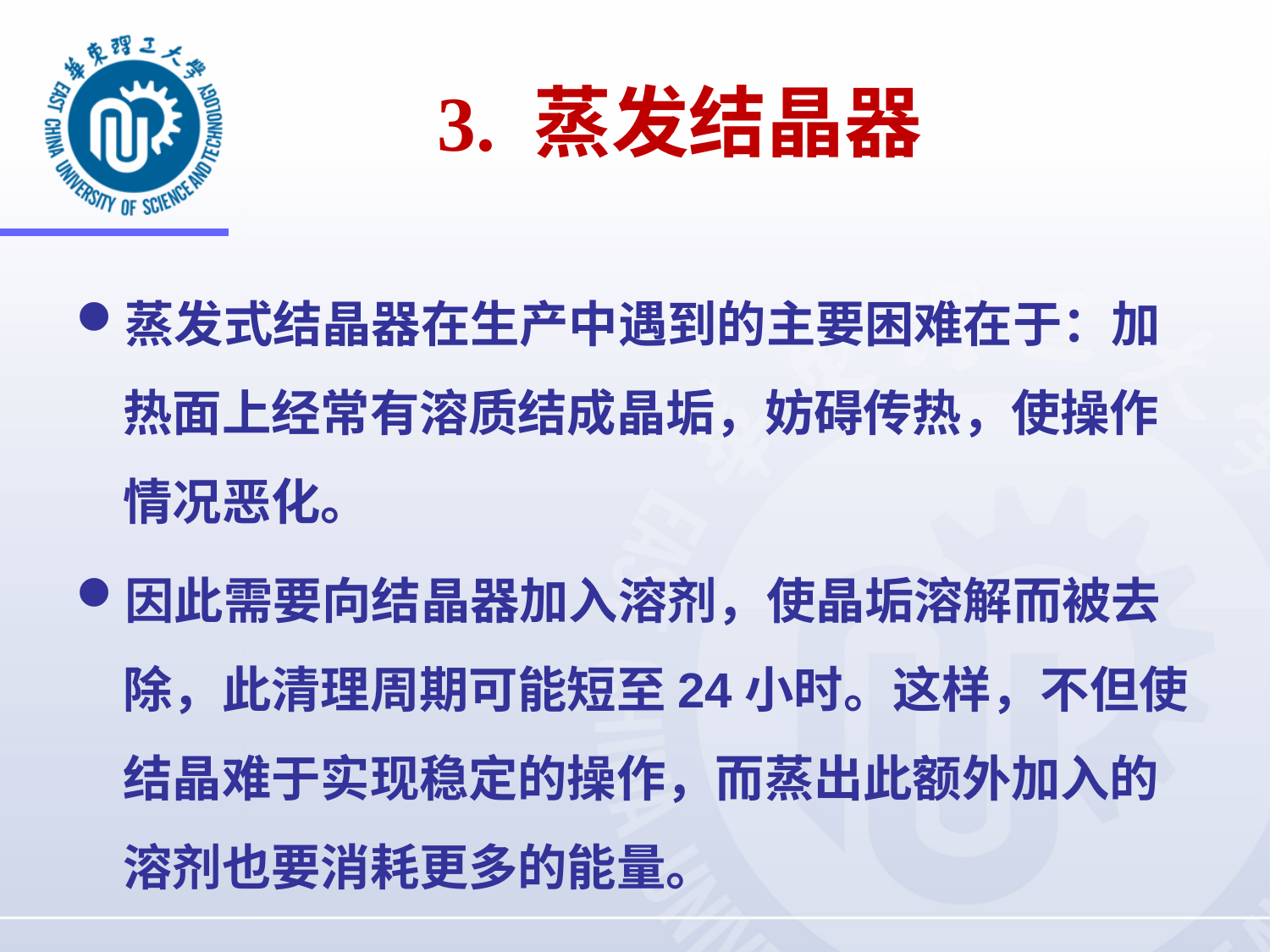

3. 蒸发结晶器
蒸发式结晶器在生产中遇到的主要困难在于：加热面上经常有溶质结成晶垢，妨碍传热，使操作情况恶化。
因此需要向结晶器加入溶剂，使晶垢溶解而被去除，此清理周期可能短至24小时。这样，不但使结晶难于实现稳定的操作，而蒸出此额外加入的溶剂也要消耗更多的能量。